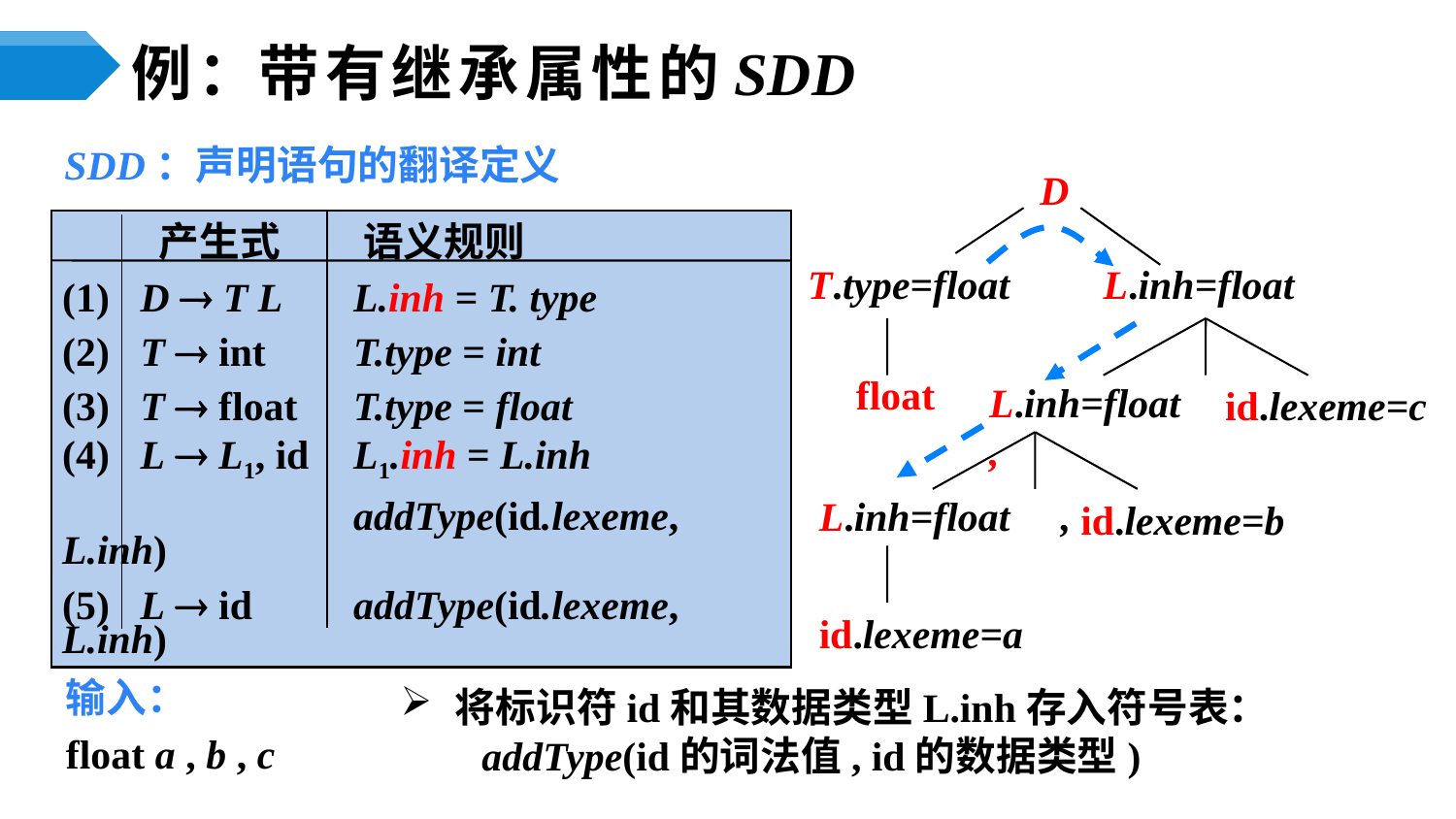

# 例：带有继承属性的SDD
SDD：声明语句的翻译定义
D

T.type=float
L.inh=float

float
L.inh=float  ,
id.lexeme=c

L.inh=float     ,
id.lexeme=b

id.lexeme=a
                 产生式         语义规则
(1)   D → T L	L.inh = T. type
(2)   T → int     	T.type = int
(3)   T → float   	T.type = float
(4)   L → L1, id   	L1.inh = L.inh
		addType(id.lexeme, L.inh)
(5)   L → id       	addType(id.lexeme, L.inh)

输入：
float a , b , c
将标识符id和其数据类型L.inh存入符号表：
        addType(id的词法值, id的数据类型)